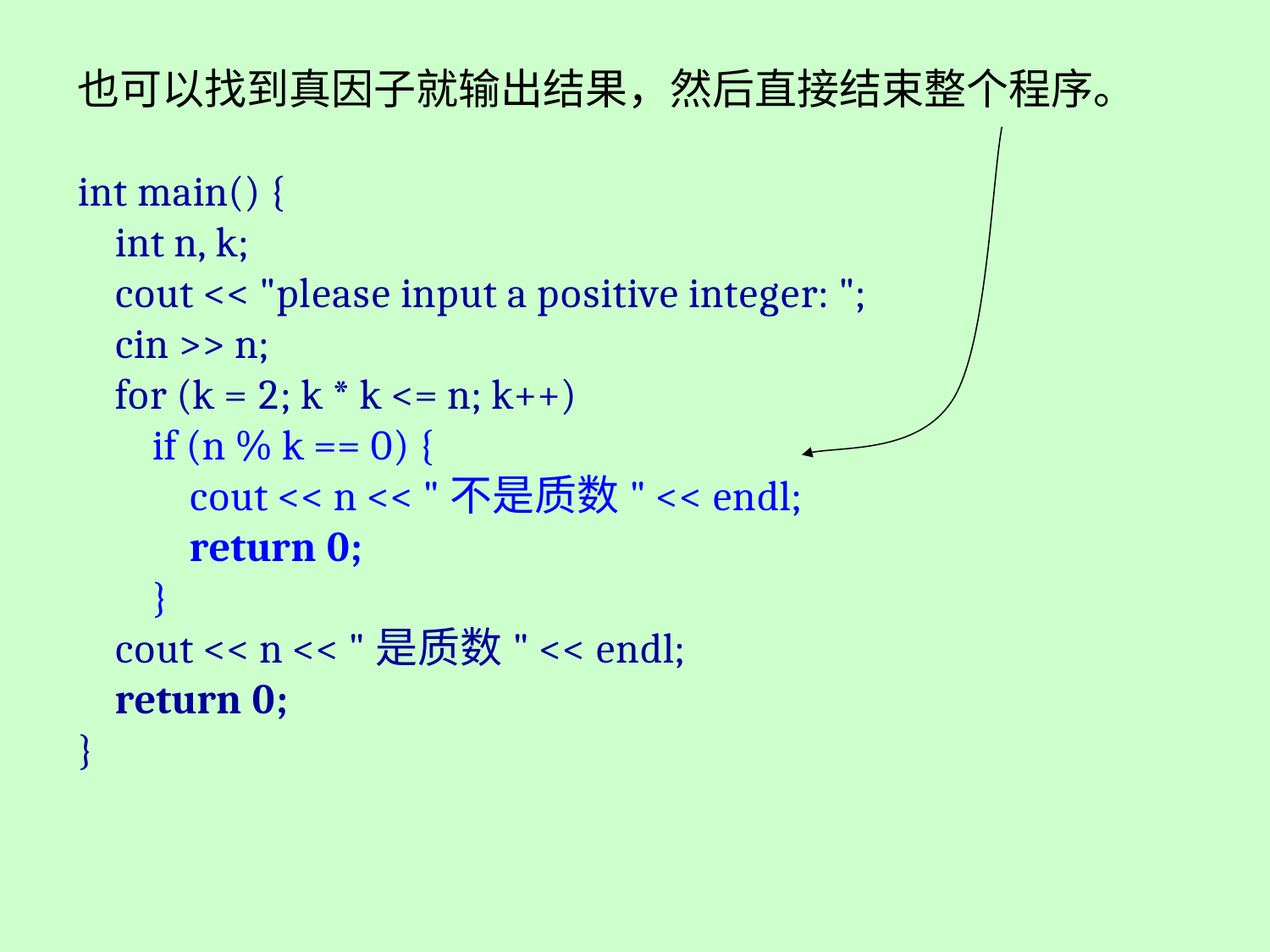

也可以找到真因子就输出结果，然后直接结束整个程序。

int main() {
    int n, k;
    cout << "please input a positive integer: ";
    cin >> n;
    for (k = 2; k * k <= n; k++)
        if (n % k == 0) {
            cout << n << "不是质数" << endl;
            return 0;
        }
    cout << n << "是质数" << endl;
    return 0;
}

75